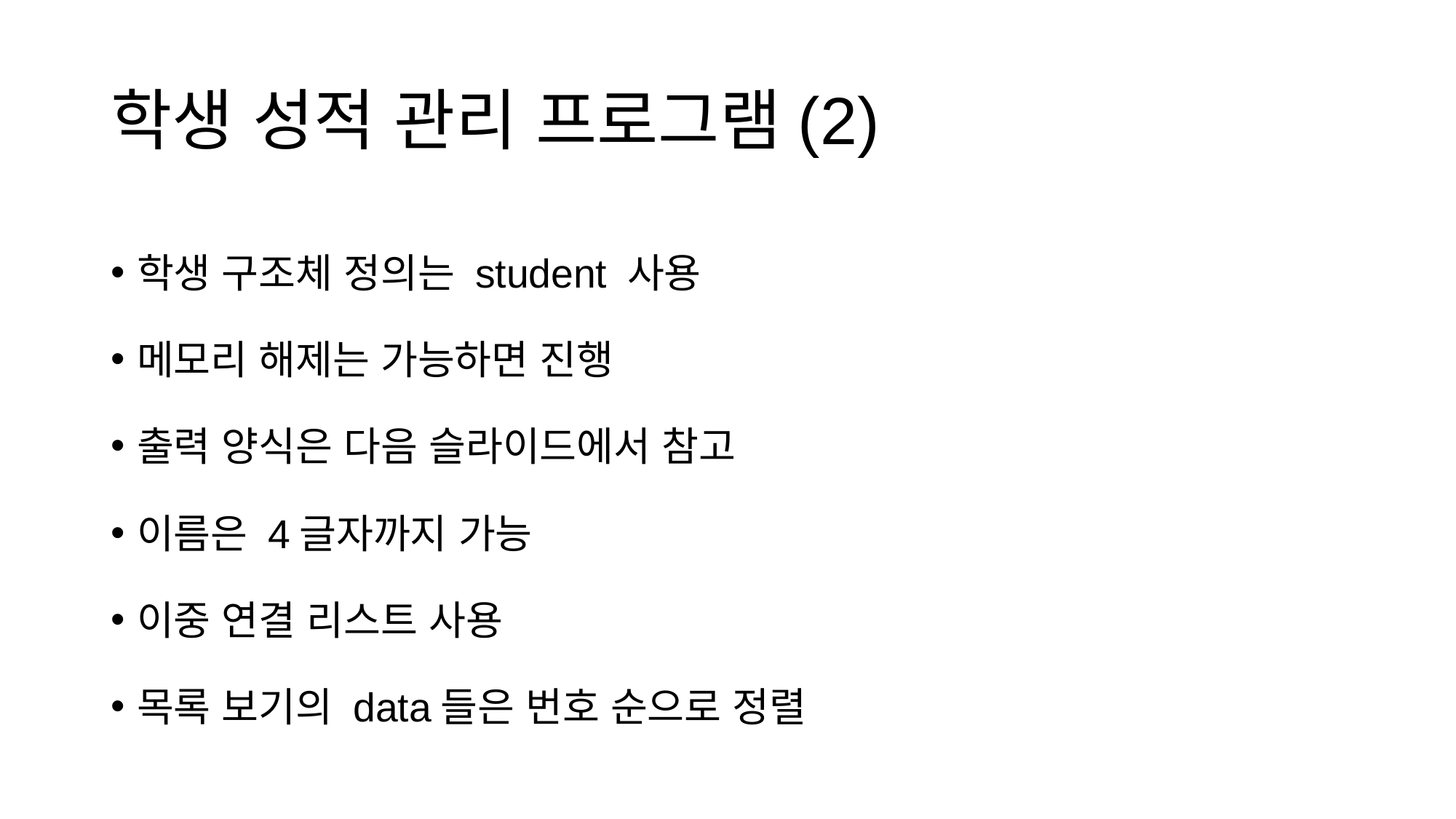

# 학생 성적 관리 프로그램(2)
학생 구조체 정의는 student 사용
메모리 해제는 가능하면 진행
출력 양식은 다음 슬라이드에서 참고
이름은 4글자까지 가능
이중 연결 리스트 사용
목록 보기의 data들은 번호 순으로 정렬